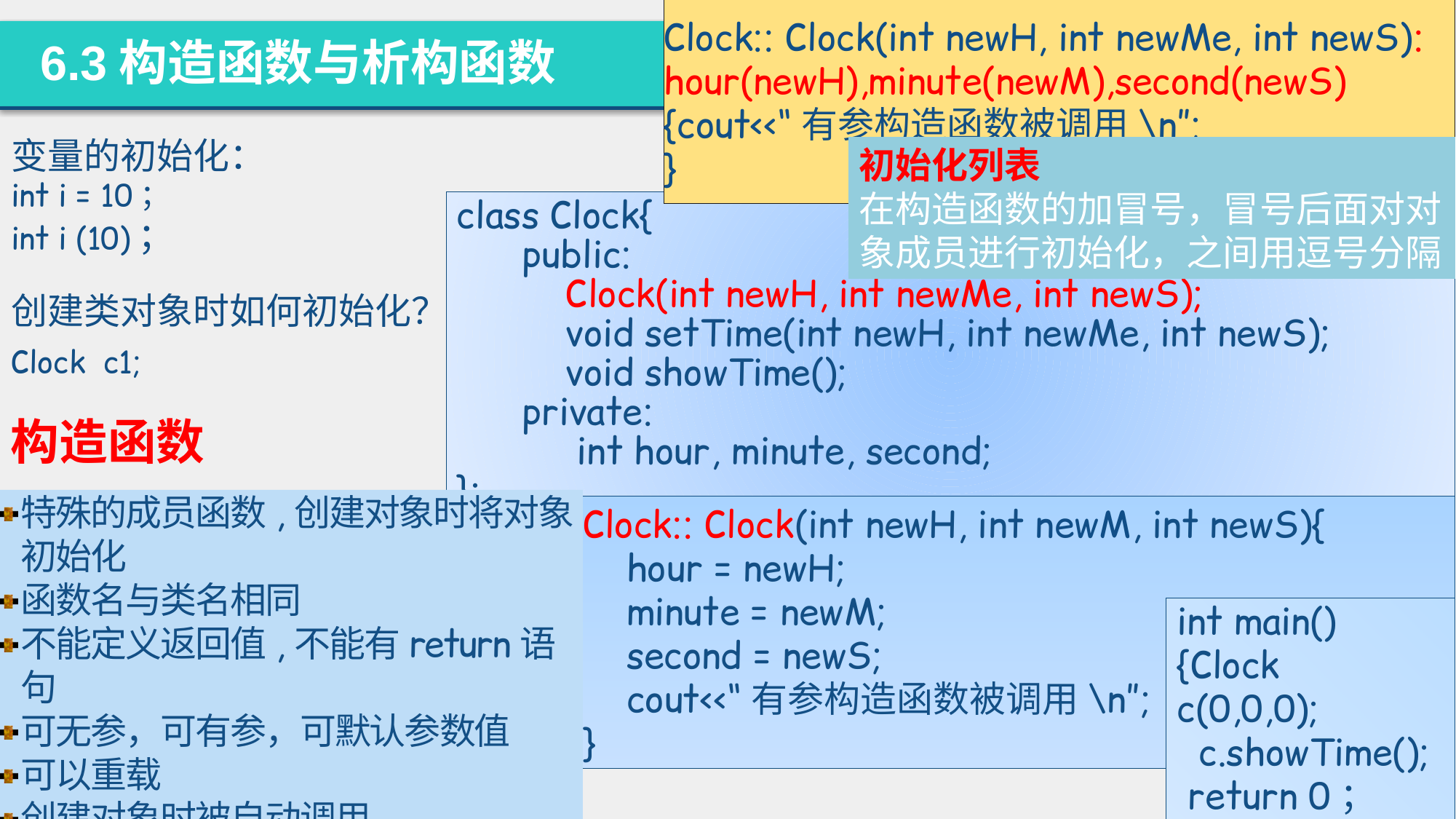

Clock:: Clock(int newH, int newMe, int newS): hour(newH),minute(newM),second(newS)
{cout<<“有参构造函数被调用\n”;
}

6.3构造函数与析构函数
变量的初始化：
int i = 10；
int i (10)；
初始化列表
在构造函数的加冒号，冒号后面对对象成员进行初始化，之间用逗号分隔
class Clock{
      public:
          Clock(int newH, int newMe, int newS);
          void setTime(int newH, int newMe, int newS);
          void showTime();
      private:
           int hour, minute, second;
};
创建类对象时如何初始化？
Clock  c1;
构造函数
Clock:: Clock(int newH, int newM, int newS){
    hour = newH;
    minute = newM;
    second = newS;
    cout<<“有参构造函数被调用\n”;
}
特殊的成员函数,创建对象时将对象初始化
函数名与类名相同
不能定义返回值,不能有return语句
可无参，可有参，可默认参数值
可以重载
创建对象时被自动调用
int main()
{Clock  c(0,0,0);
  c.showTime();
 return 0；
}